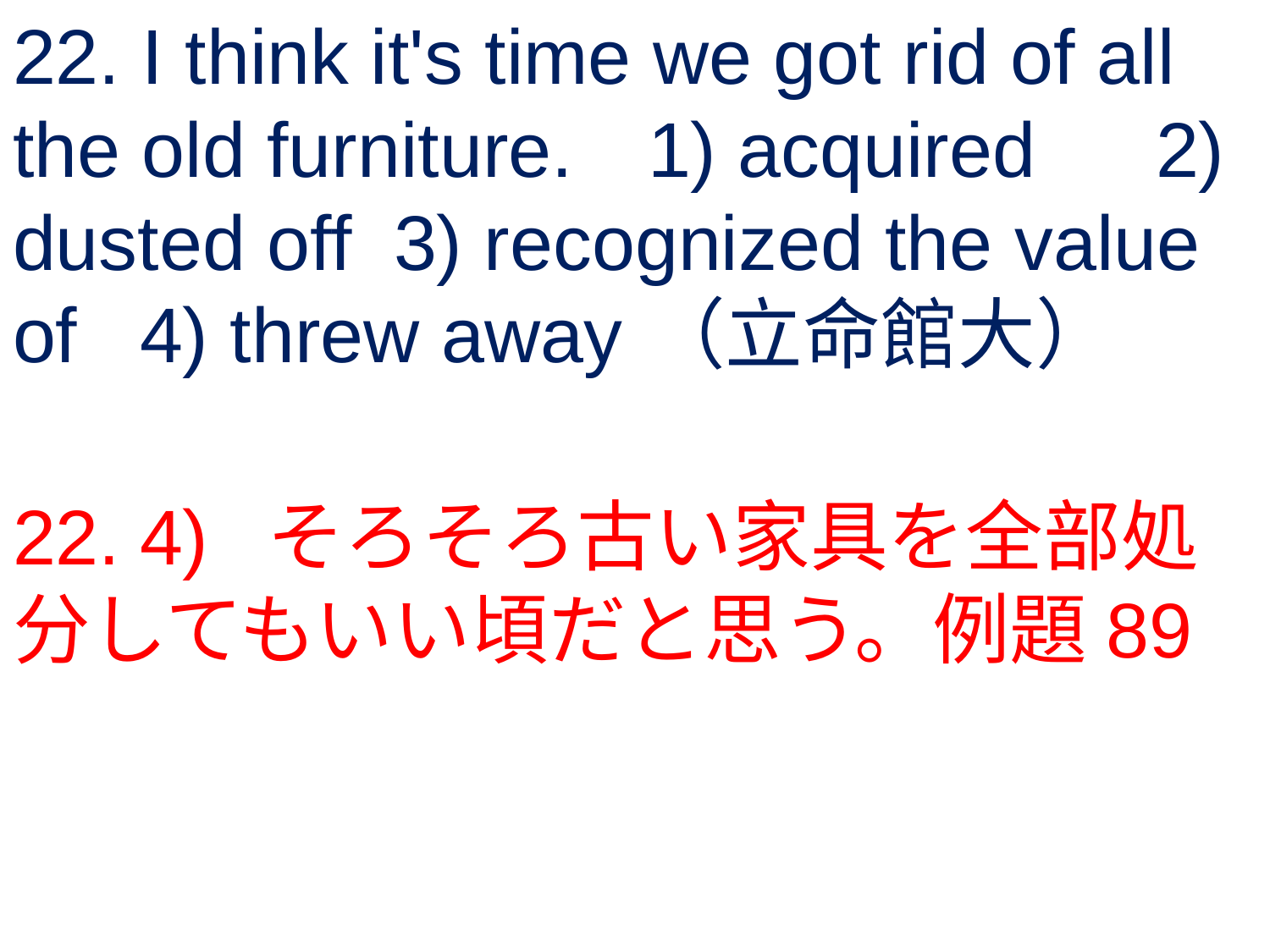

# 22. I think it's time we got rid of all the old furniture.	1) acquired	2) dusted off	3) recognized the value of	4) threw away	（立命館大）
22.	4) 	そろそろ古い家具を全部処分してもいい頃だと思う。例題89